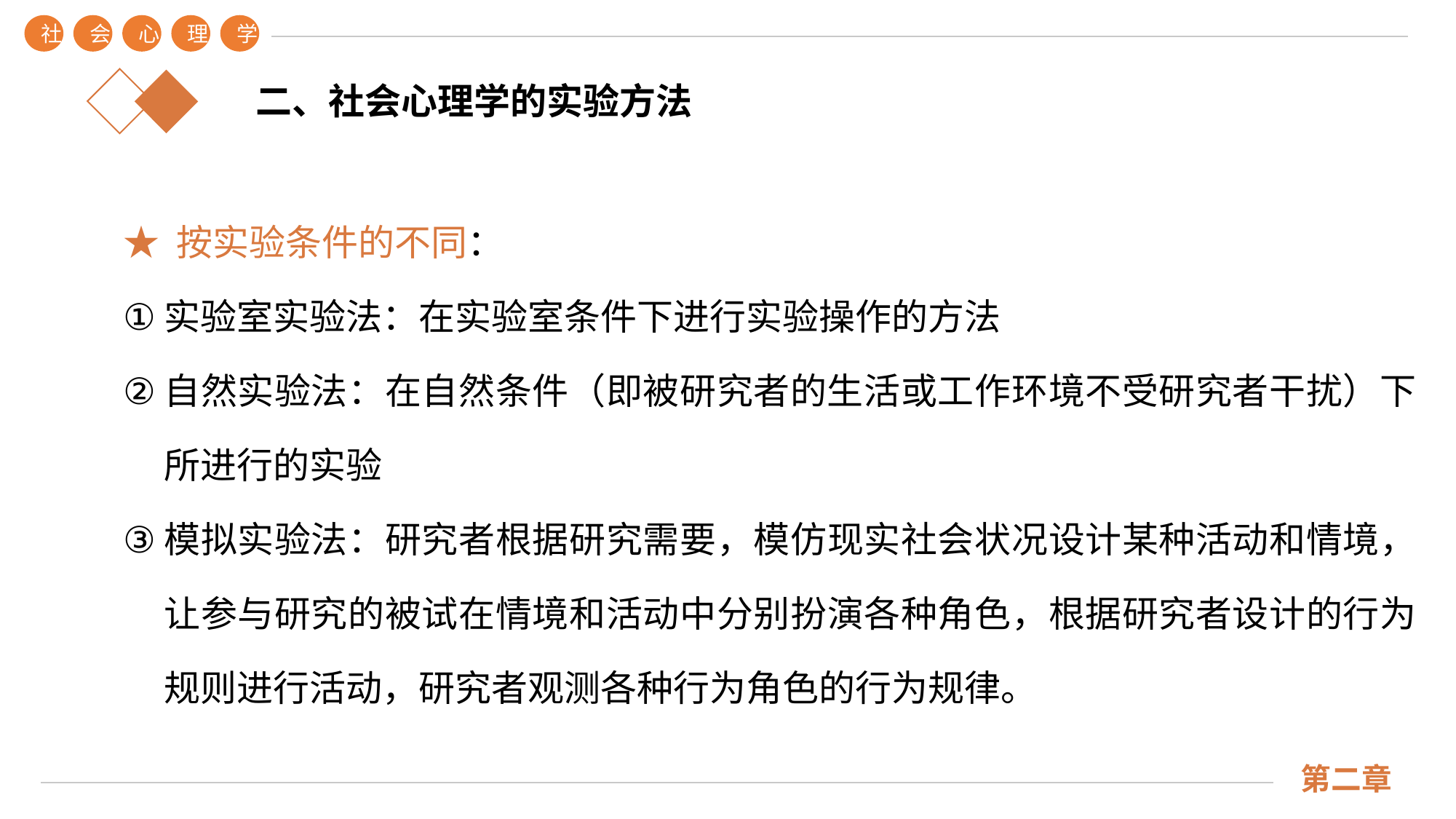

社
会
心
理
学
第二章

二、社会心理学的实验方法
★ 按实验条件的不同：
实验室实验法：在实验室条件下进行实验操作的方法
自然实验法：在自然条件（即被研究者的生活或工作环境不受研究者干扰）下所进行的实验
模拟实验法：研究者根据研究需要，模仿现实社会状况设计某种活动和情境，让参与研究的被试在情境和活动中分别扮演各种角色，根据研究者设计的行为规则进行活动，研究者观测各种行为角色的行为规律。